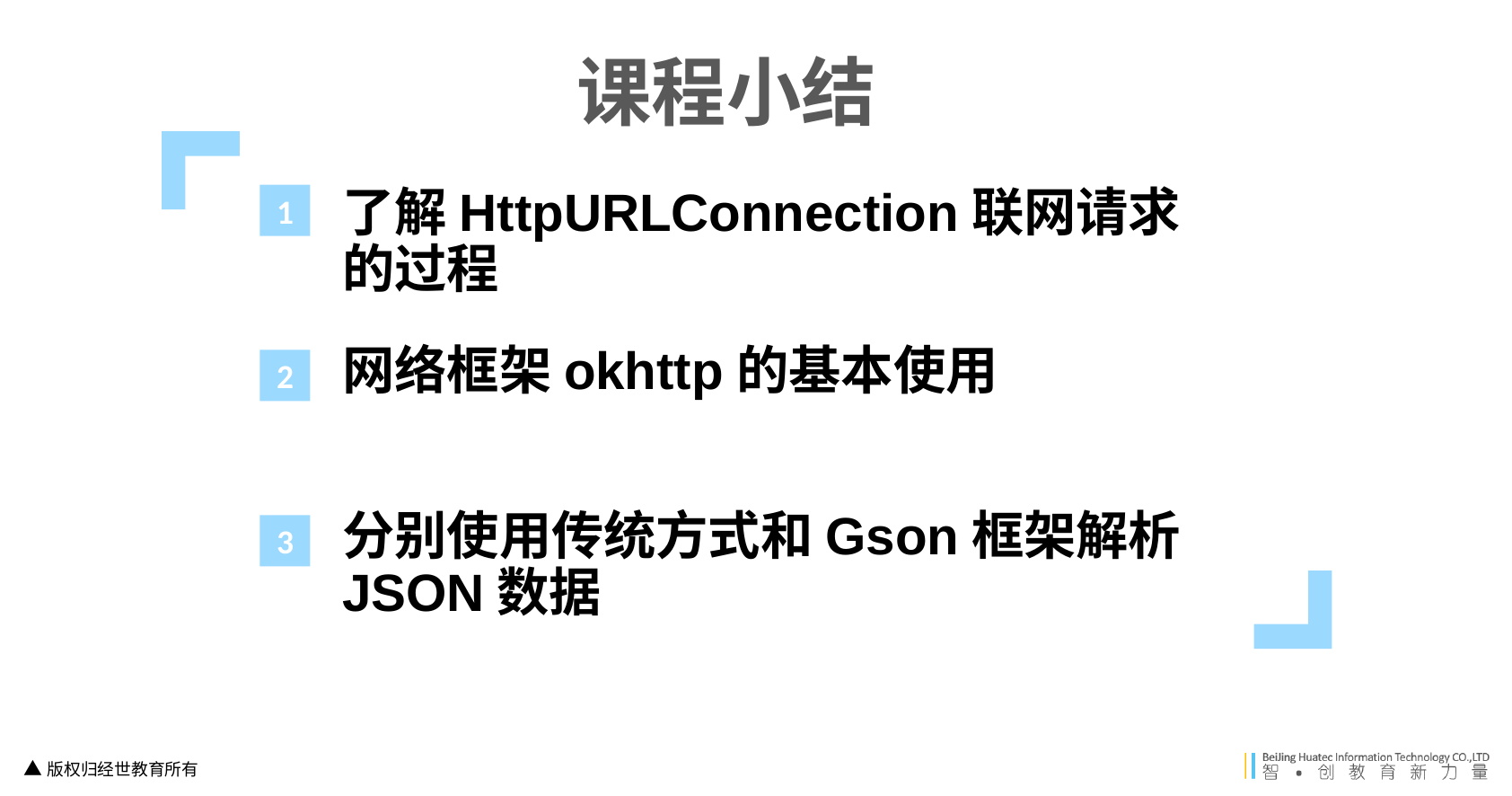

课程小结

了解HttpURLConnection联网请求的过程
1
网络框架okhttp的基本使用
2
分别使用传统方式和Gson框架解析JSON数据
3